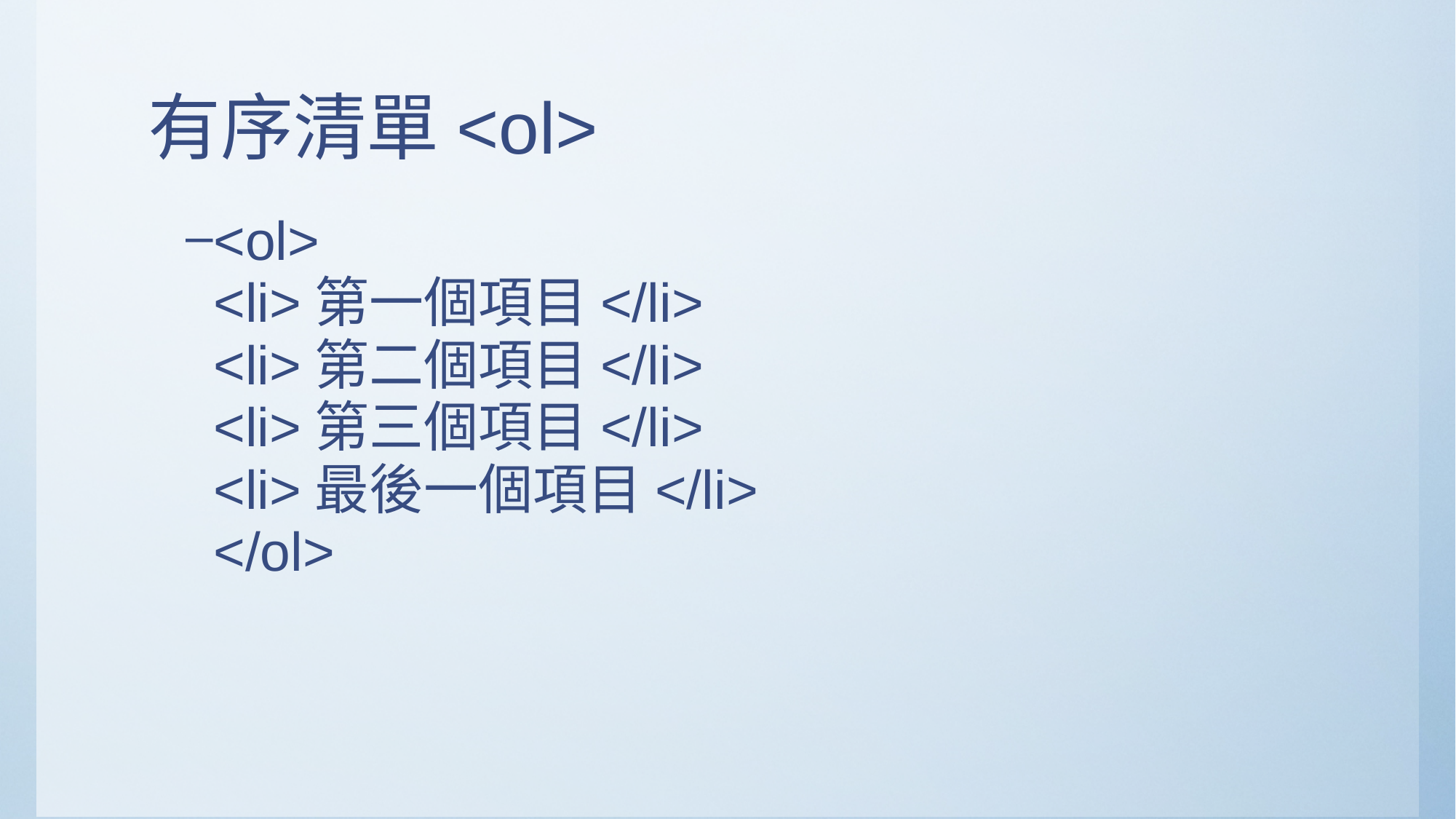

# 有序清單<ol>
<ol>
<li>第一個項目</li>
<li>第二個項目</li>
<li>第三個項目</li>
<li>最後一個項目</li>
</ol>